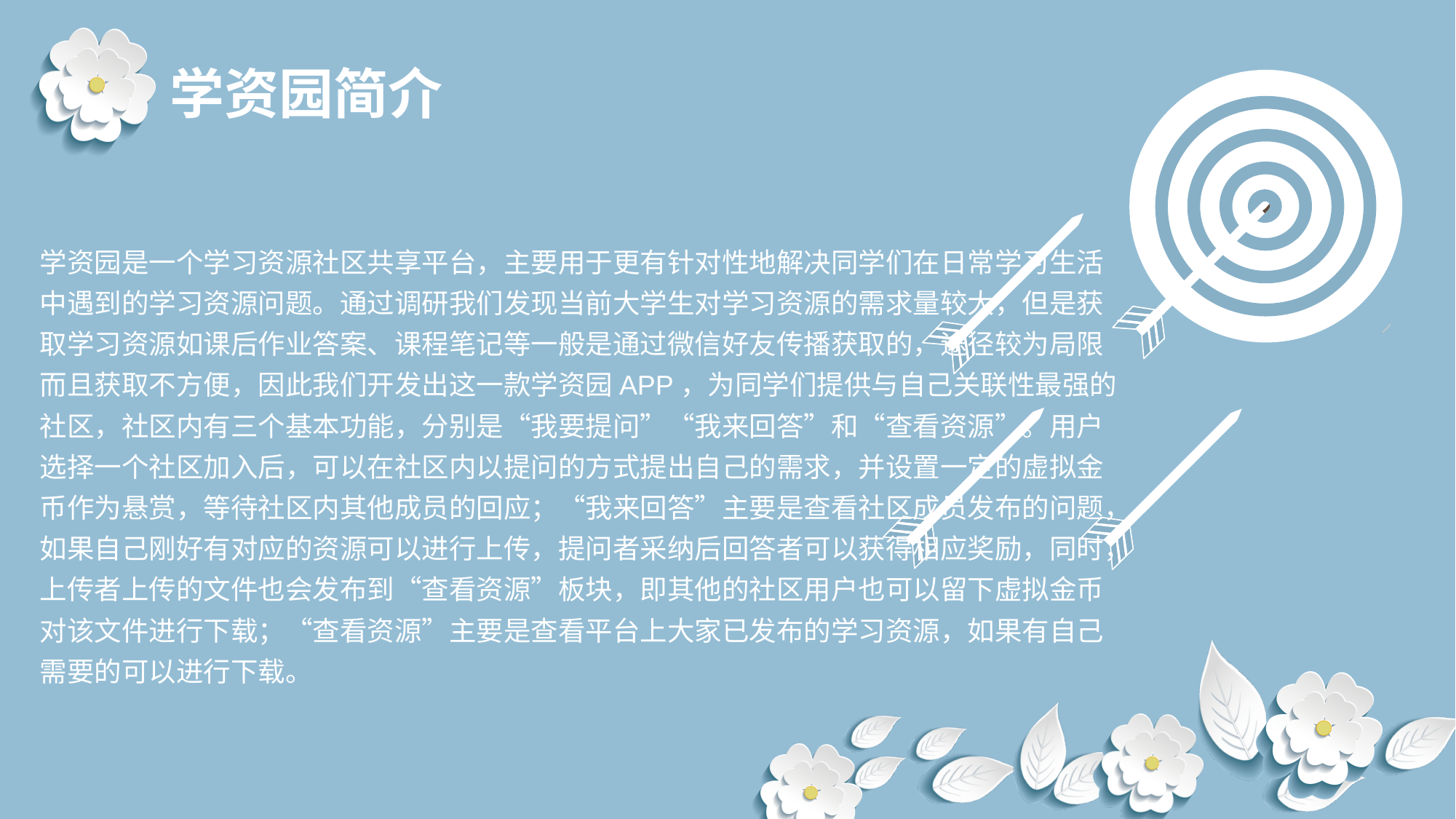

学资园简介

学资园是一个学习资源社区共享平台，主要用于更有针对性地解决同学们在日常学习生活中遇到的学习资源问题。通过调研我们发现当前大学生对学习资源的需求量较大，但是获取学习资源如课后作业答案、课程笔记等一般是通过微信好友传播获取的，途径较为局限而且获取不方便，因此我们开发出这一款学资园APP，为同学们提供与自己关联性最强的社区，社区内有三个基本功能，分别是“我要提问”“我来回答”和“查看资源”。用户选择一个社区加入后，可以在社区内以提问的方式提出自己的需求，并设置一定的虚拟金币作为悬赏，等待社区内其他成员的回应；“我来回答”主要是查看社区成员发布的问题，如果自己刚好有对应的资源可以进行上传，提问者采纳后回答者可以获得相应奖励，同时，上传者上传的文件也会发布到“查看资源”板块，即其他的社区用户也可以留下虚拟金币对该文件进行下载；“查看资源”主要是查看平台上大家已发布的学习资源，如果有自己需要的可以进行下载。

延时符